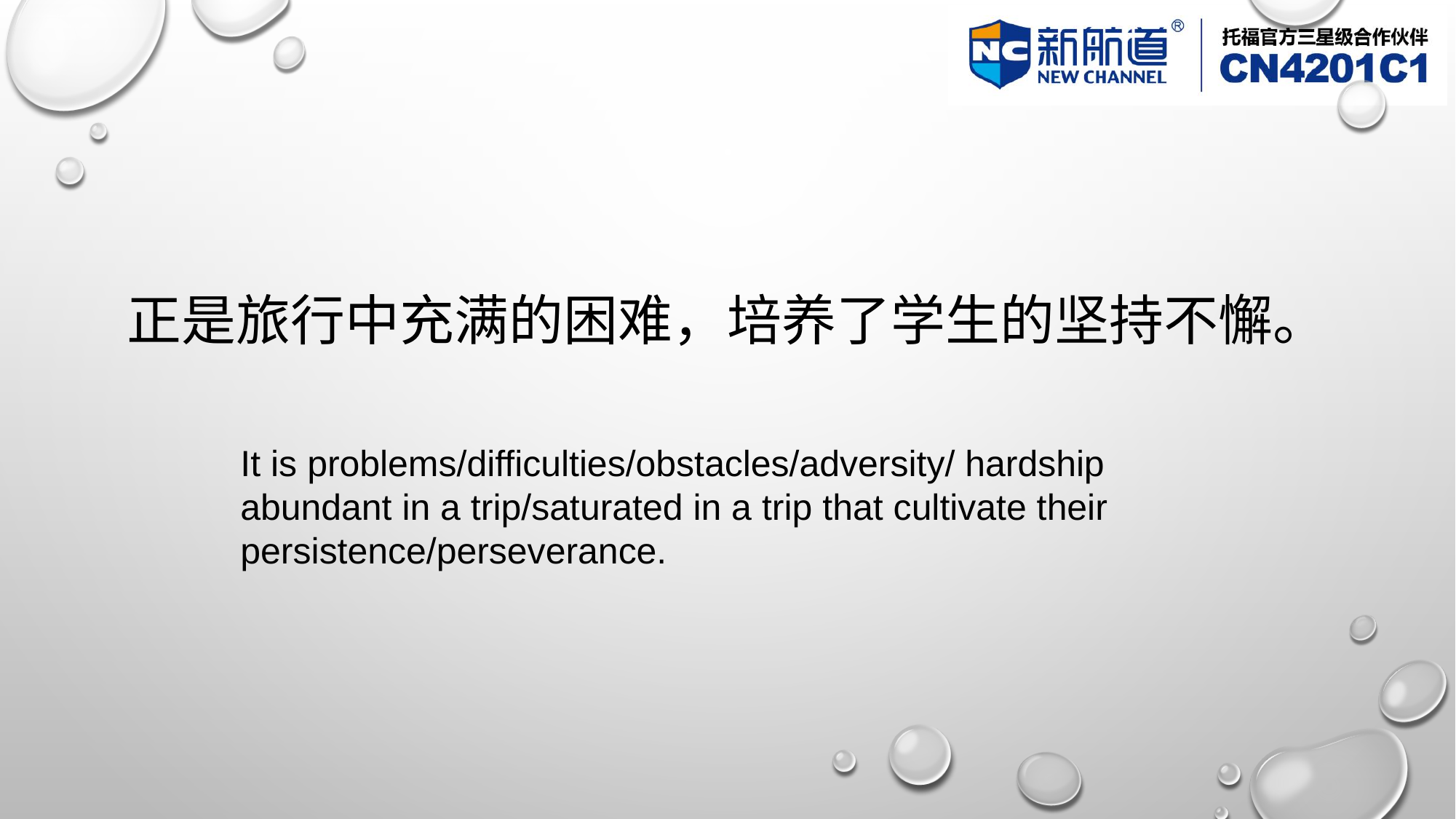

# 正是旅行中充满的困难，培养了学生的坚持不懈。

It is problems/difficulties/obstacles/adversity/ hardship abundant in a trip/saturated in a trip that cultivate their persistence/perseverance.